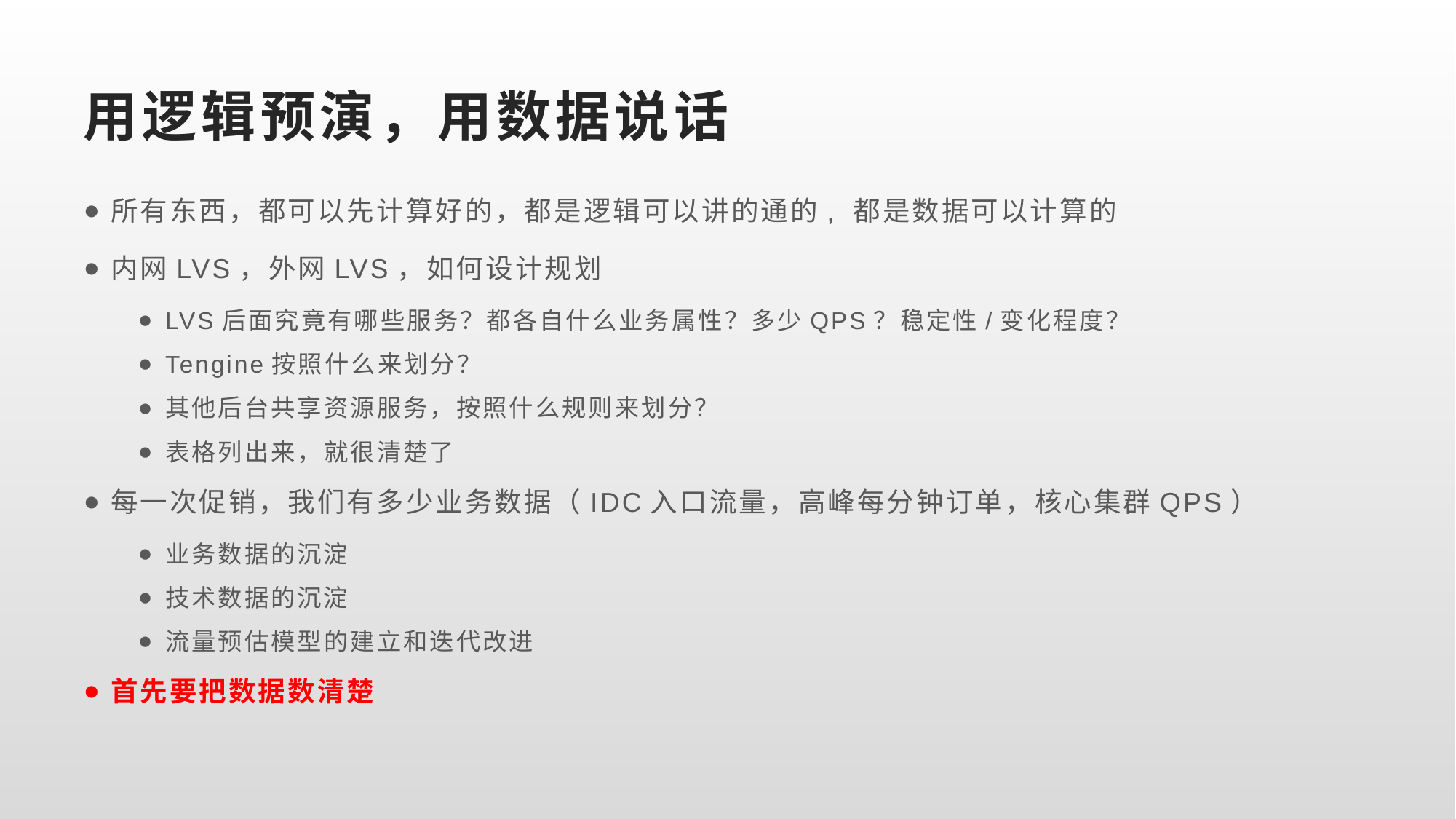

# 用逻辑预演，用数据说话
所有东西，都可以先计算好的，都是逻辑可以讲的通的, 都是数据可以计算的
内网LVS，外网LVS，如何设计规划
LVS后面究竟有哪些服务？都各自什么业务属性？多少QPS？稳定性/变化程度？
Tengine按照什么来划分？
其他后台共享资源服务，按照什么规则来划分？
表格列出来，就很清楚了
每一次促销，我们有多少业务数据（IDC入口流量，高峰每分钟订单，核心集群QPS）
业务数据的沉淀
技术数据的沉淀
流量预估模型的建立和迭代改进
首先要把数据数清楚